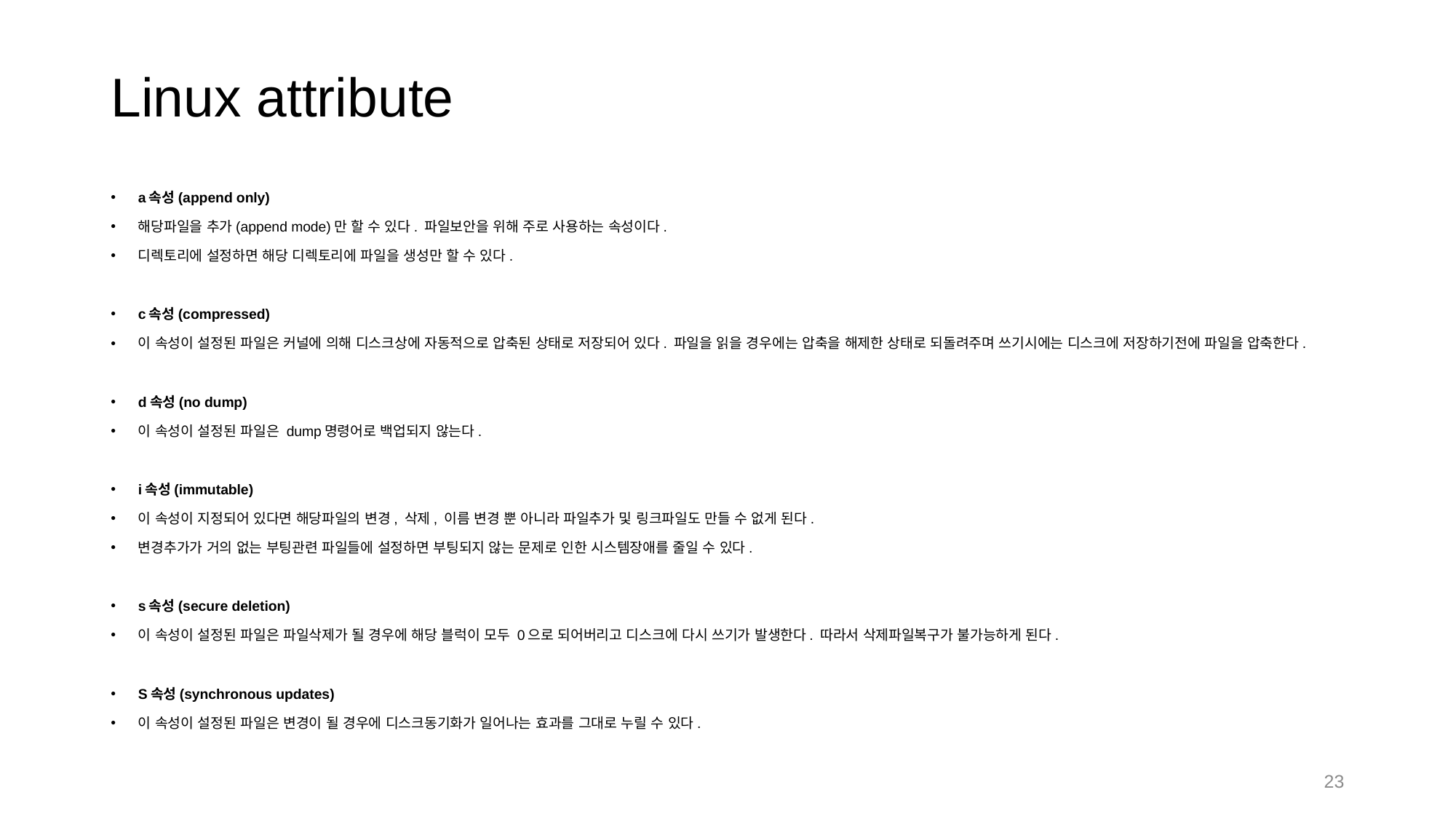

# Linux attribute
a속성(append only)
해당파일을 추가(append mode)만 할 수 있다. 파일보안을 위해 주로 사용하는 속성이다.
디렉토리에 설정하면 해당 디렉토리에 파일을 생성만 할 수 있다.

c속성(compressed)
이 속성이 설정된 파일은 커널에 의해 디스크상에 자동적으로 압축된 상태로 저장되어 있다. 파일을 읽을 경우에는 압축을 해제한 상태로 되돌려주며 쓰기시에는 디스크에 저장하기전에 파일을 압축한다.

d속성(no dump)
이 속성이 설정된 파일은 dump명령어로 백업되지 않는다.

i속성(immutable)
이 속성이 지정되어 있다면 해당파일의 변경, 삭제, 이름 변경 뿐 아니라 파일추가 및 링크파일도 만들 수 없게 된다.
변경추가가 거의 없는 부팅관련 파일들에 설정하면 부팅되지 않는 문제로 인한 시스템장애를 줄일 수 있다.

s속성(secure deletion)
이 속성이 설정된 파일은 파일삭제가 될 경우에 해당 블럭이 모두 0으로 되어버리고 디스크에 다시 쓰기가 발생한다. 따라서 삭제파일복구가 불가능하게 된다.

S속성(synchronous updates)
이 속성이 설정된 파일은 변경이 될 경우에 디스크동기화가 일어나는 효과를 그대로 누릴 수 있다.
23